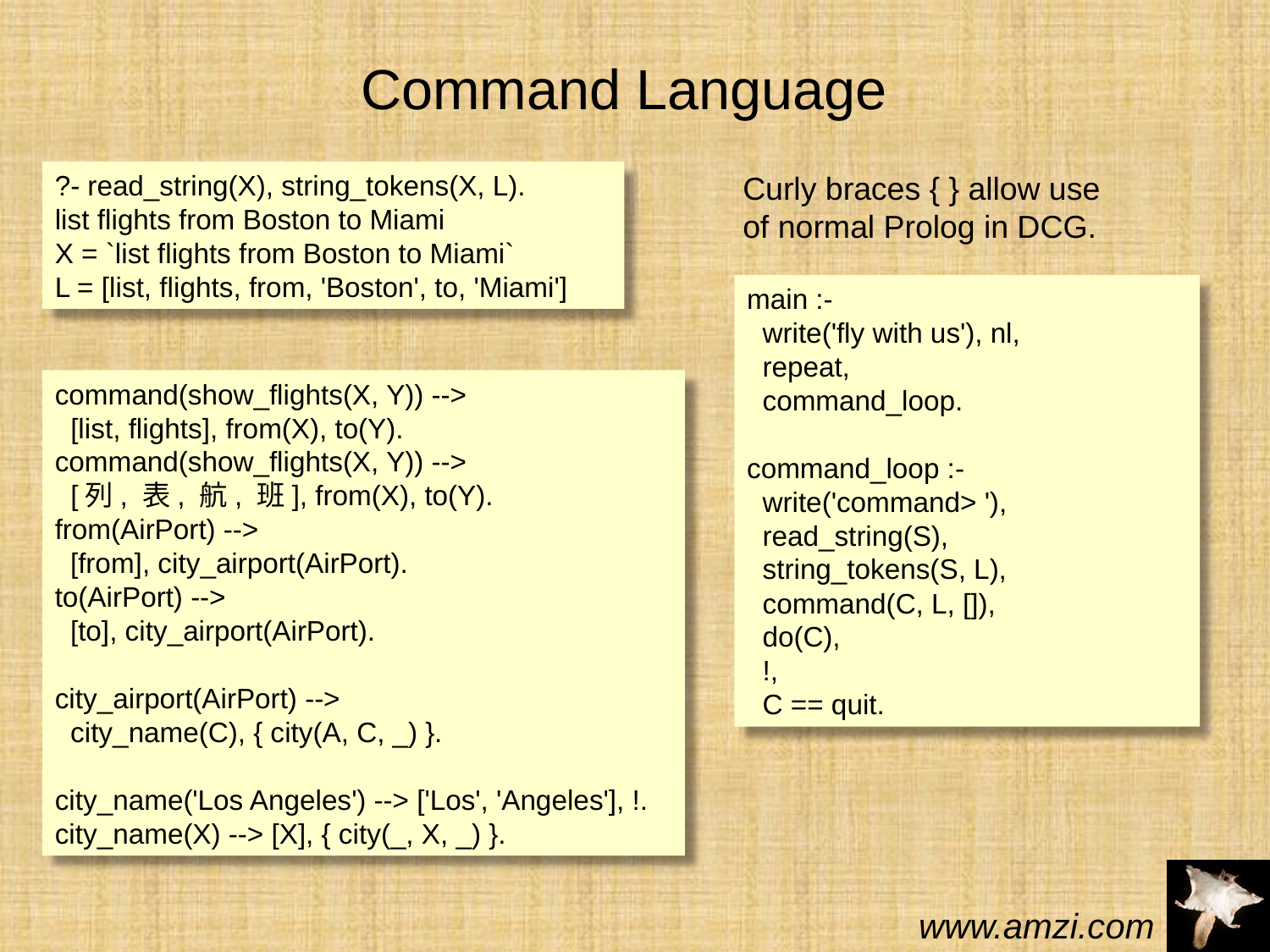

# Command Language
?- read_string(X), string_tokens(X, L).
list flights from Boston to Miami
X = `list flights from Boston to Miami`
L = [list, flights, from, 'Boston', to, 'Miami']
Curly braces { } allow use of normal Prolog in DCG.
main :-
  write('fly with us'), nl,
  repeat,
  command_loop.

command_loop :-
  write('command> '),
  read_string(S),
  string_tokens(S, L),
  command(C, L, []),
  do(C),
  !,
  C == quit.
command(show_flights(X, Y)) -->
  [list, flights], from(X), to(Y).
command(show_flights(X, Y)) -->
  [列, 表, 航, 班], from(X), to(Y).
from(AirPort) -->
  [from], city_airport(AirPort).
to(AirPort) -->
  [to], city_airport(AirPort).

city_airport(AirPort) -->
  city_name(C), { city(A, C, _) }.

city_name('Los Angeles') --> ['Los', 'Angeles'], !.
city_name(X) --> [X], { city(_, X, _) }.